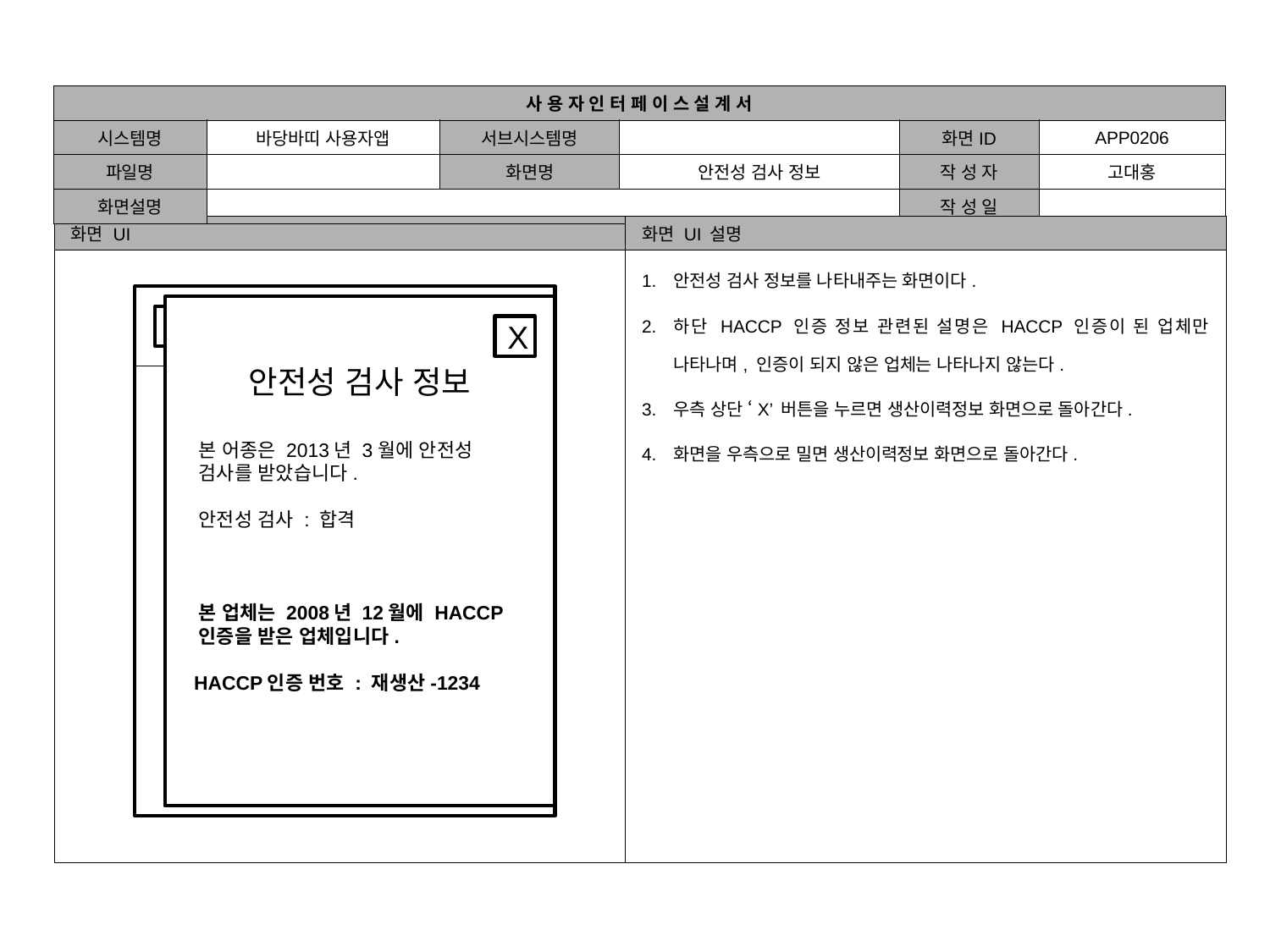

| 사 용 자 인 터 페 이 스 설 계 서 |  |  |  |  |  |
| --- | --- | --- | --- | --- | --- |
| 시스템명 | 바당바띠 사용자앱 | 서브시스템명 |  | 화면ID | APP0206 |
| 파일명 |  | 화면명 | 안전성 검사 정보 | 작 성 자 | 고대홍 |
| 화면설명 |  |  |  | 작 성 일 |  |
| 화면 UI |
| --- |
|  |
| 화면 UI 설명 |
| --- |
| 안전성 검사 정보를 나타내주는 화면이다. 하단 HACCP 인증 정보 관련된 설명은 HACCP 인증이 된 업체만 나타나며, 인증이 되지 않은 업체는 나타나지 않는다. 우측 상단 ‘X’ 버튼을 누르면 생산이력정보 화면으로 돌아간다. 화면을 우측으로 밀면 생산이력정보 화면으로 돌아간다. |
생산이력정보

안전성 검사 정보

   본 어종은 2013년 3월에 안전성
   검사를 받았습니다.

   안전성 검사 : 합격

   본 업체는 2008년 12월에 HACCP
   인증을 받은 업체입니다.

   HACCP인증 번호 : 재생산-1234

三
X
어종              넙치        .
양식장명     글로수산    >
출하일자 2013년 3월 22일  >
HACCP인증정보 재생산-1234 >